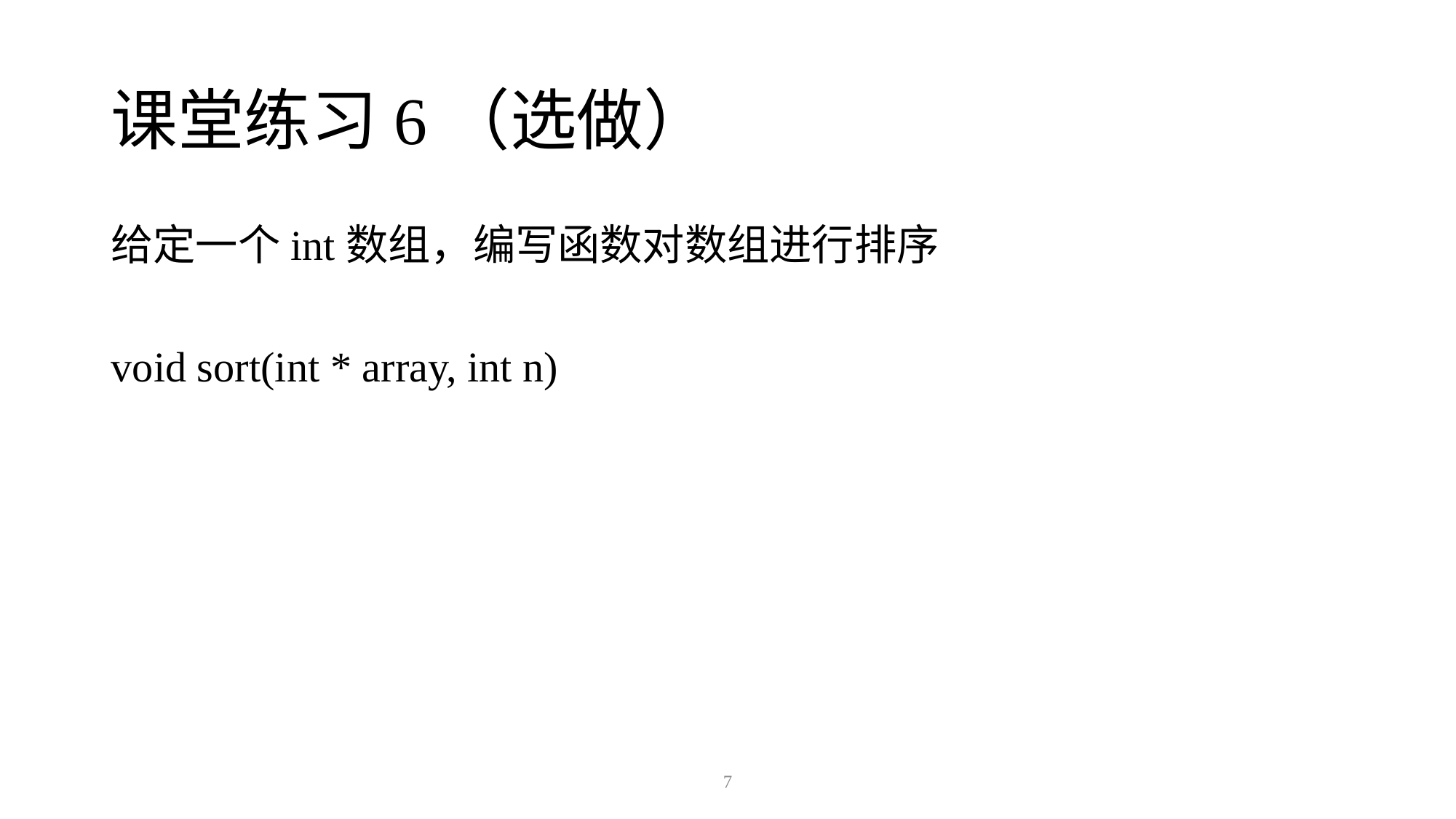

# 课堂练习6（选做）
给定一个int数组，编写函数对数组进行排序

void sort(int * array, int n)
7